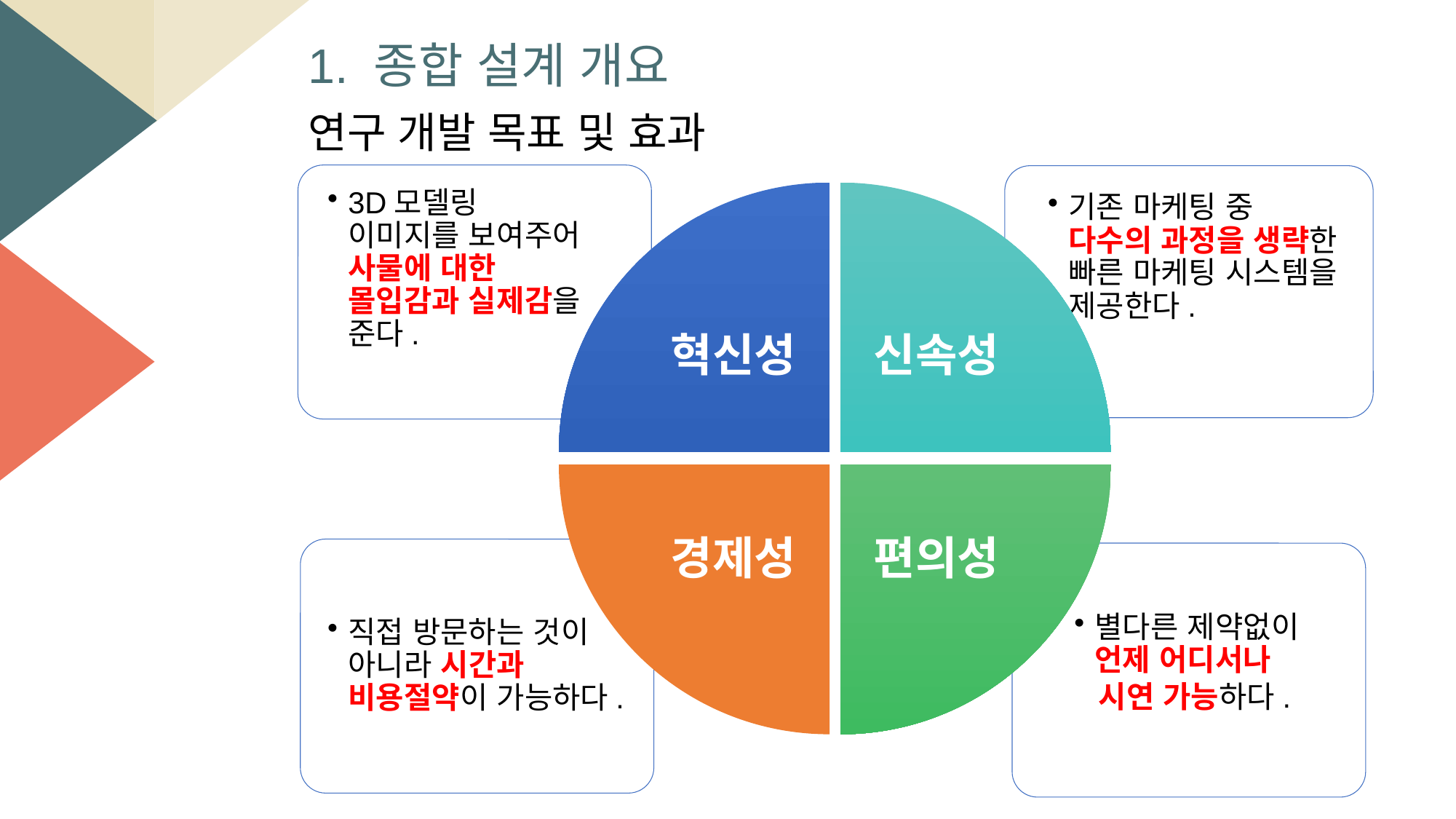

1. 종합 설계 개요
연구 개발 목표 및 효과
기존 마케팅 중        다수의 과정을 생략한 빠른 마케팅 시스템을 제공한다.

3D모델링 이미지를 보여주어 사물에 대한 몰입감과 실제감을 준다.
직접 방문하는 것이 아니라 시간과 비용절약이 가능하다.
혁신성
신속성
편의성
경제성

별다른 제약없이 언제 어디서나
  시연 가능하다.